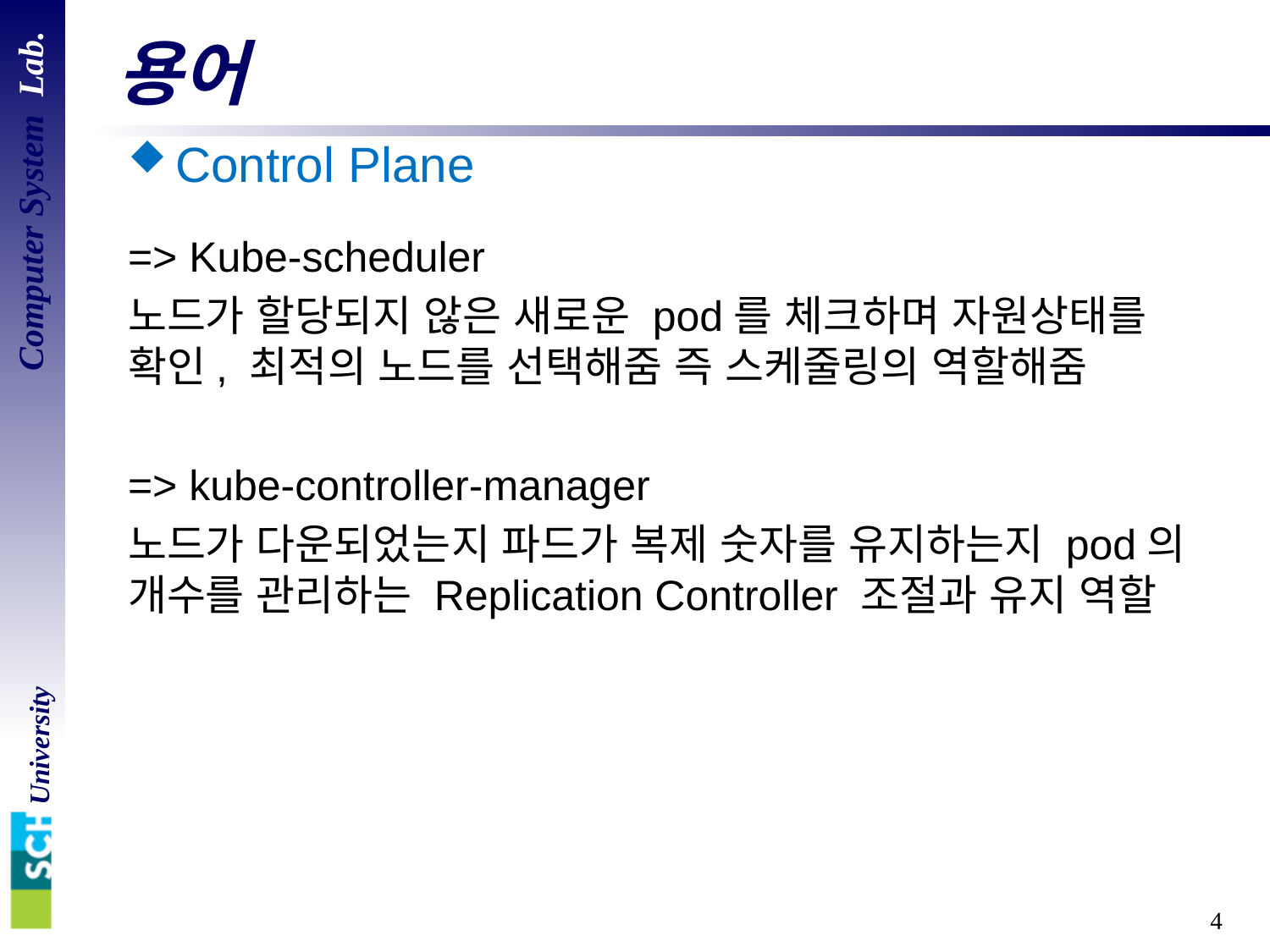

# 용어
Control Plane

=> Kube-scheduler
노드가 할당되지 않은 새로운 pod를 체크하며 자원상태를 확인, 최적의 노드를 선택해줌 즉 스케줄링의 역할해줌

=> kube-controller-manager
노드가 다운되었는지 파드가 복제 숫자를 유지하는지 pod의 개수를 관리하는 Replication Controller 조절과 유지 역할